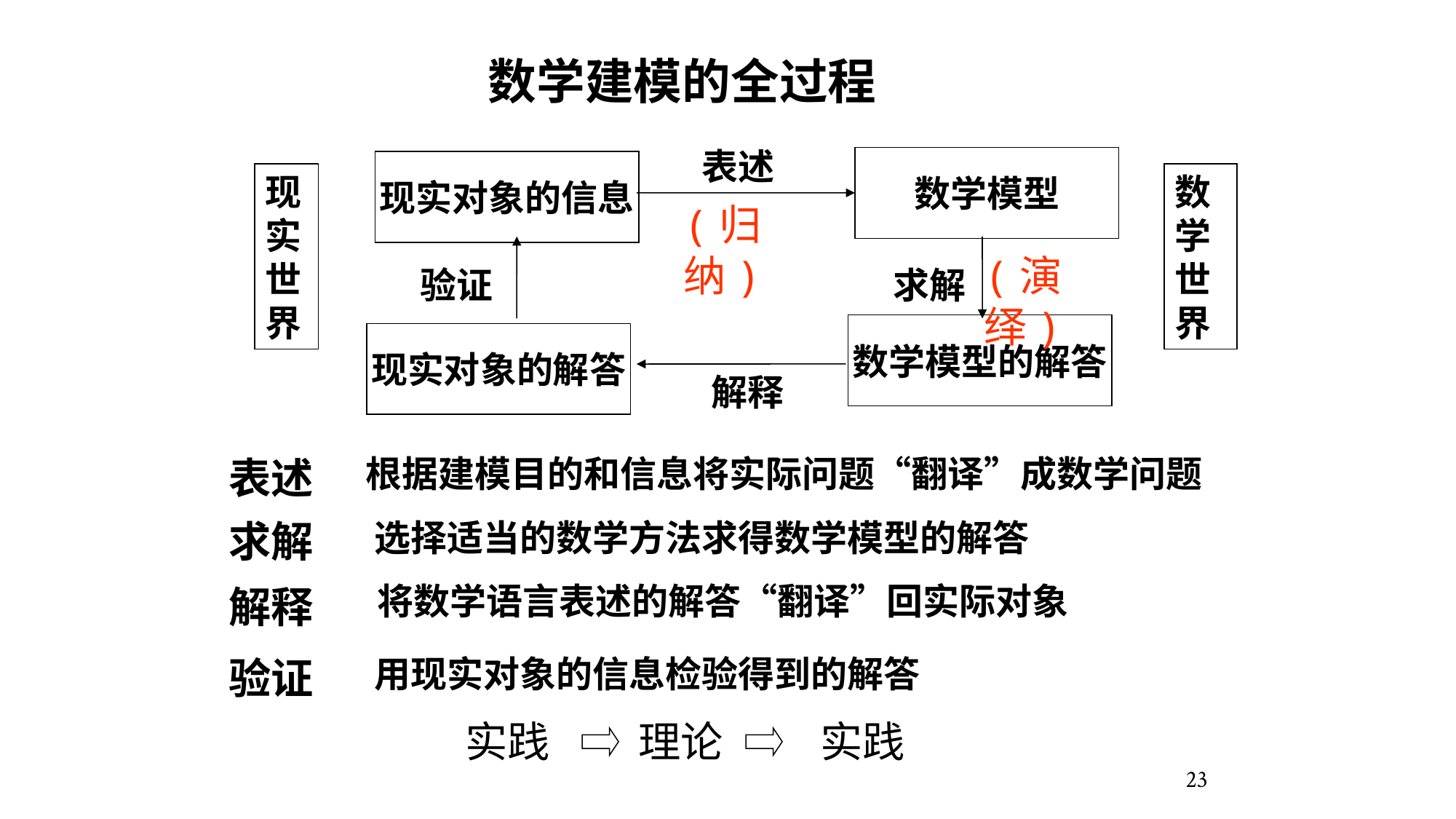

数学建模的全过程
表述

数学模型
现实对象的信息
现实世界
数学世界
(归纳)

验证

求解
(演绎)
数学模型的解答
现实对象的解答

解释
表述
根据建模目的和信息将实际问题“翻译”成数学问题
选择适当的数学方法求得数学模型的解答
求解
将数学语言表述的解答“翻译”回实际对象
解释
用现实对象的信息检验得到的解答
验证
实践
理论

实践

23